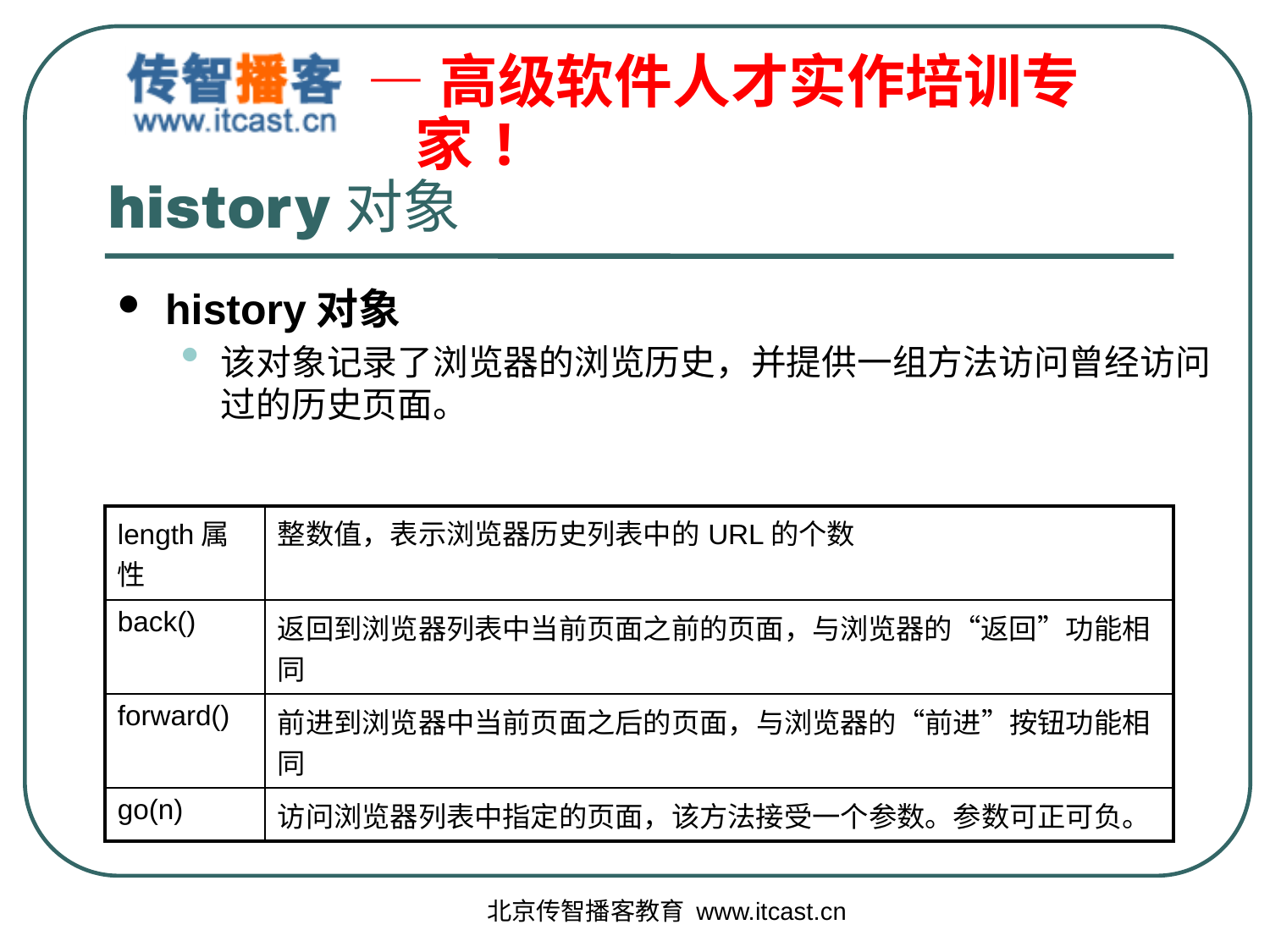

history对象
history对象
该对象记录了浏览器的浏览历史，并提供一组方法访问曾经访问过的历史页面。
| length属性 | 整数值，表示浏览器历史列表中的URL的个数 |
| --- | --- |
| back() | 返回到浏览器列表中当前页面之前的页面，与浏览器的“返回”功能相同 |
| forward() | 前进到浏览器中当前页面之后的页面，与浏览器的“前进”按钮功能相同 |
| go(n) | 访问浏览器列表中指定的页面，该方法接受一个参数。参数可正可负。 |